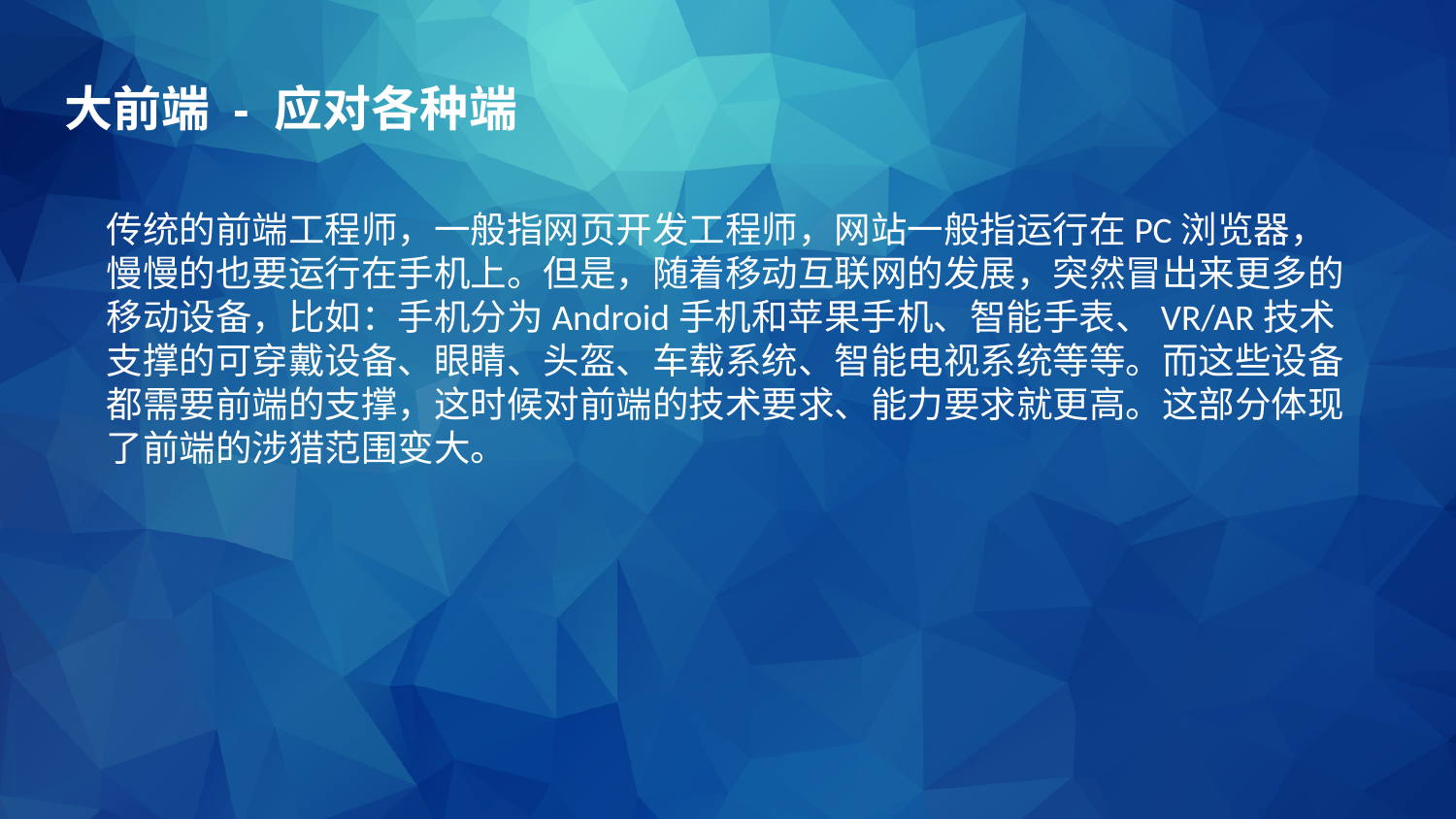

大前端 - 应对各种端
传统的前端工程师，一般指网页开发工程师，网站一般指运行在PC浏览器，慢慢的也要运行在手机上。但是，随着移动互联网的发展，突然冒出来更多的移动设备，比如：手机分为Android手机和苹果手机、智能手表、VR/AR技术支撑的可穿戴设备、眼睛、头盔、车载系统、智能电视系统等等。而这些设备都需要前端的支撑，这时候对前端的技术要求、能力要求就更高。这部分体现了前端的涉猎范围变大。